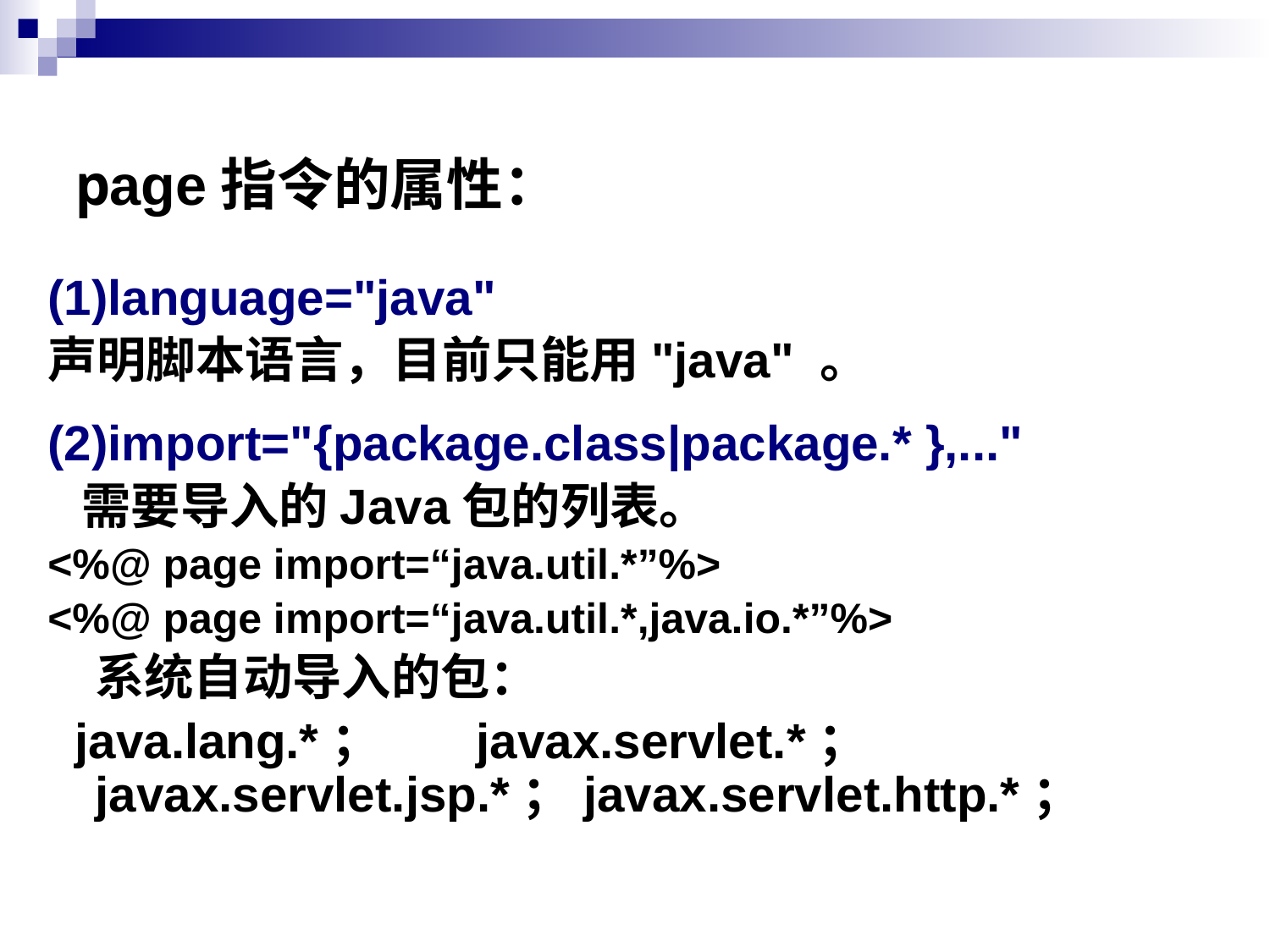

# page指令的属性：
(1)language="java"
声明脚本语言，目前只能用"java" 。
(2)import="{package.class|package.* },..."
  需要导入的Java包的列表。
<%@ page import=“java.util.*”%>
<%@ page import=“java.util.*,java.io.*”%>
	系统自动导入的包：
  java.lang.*；	javax.servlet.*；javax.servlet.jsp.*；javax.servlet.http.*；
22